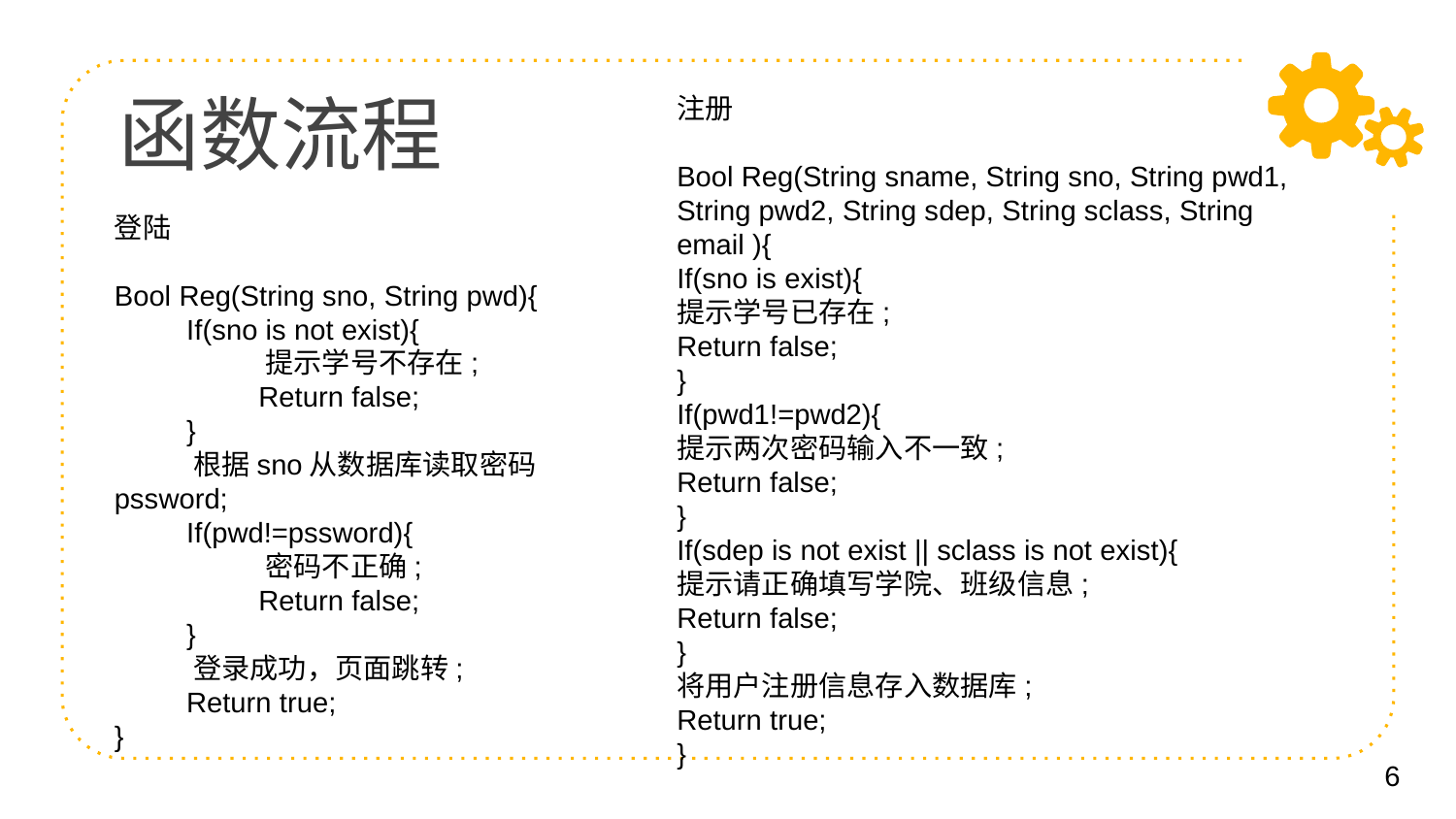

# 函数流程
注册

Bool Reg(String sname, String sno, String pwd1, String pwd2, String sdep, String sclass, String email ){
If(sno is exist){
提示学号已存在;
Return false;
}
If(pwd1!=pwd2){
提示两次密码输入不一致;
Return false;
}
If(sdep is not exist || sclass is not exist){
提示请正确填写学院、班级信息;
Return false;
}
将用户注册信息存入数据库;
Return true;
}
登陆

Bool Reg(String sno, String pwd){
         If(sno is not exist){
                  提示学号不存在;
                  Return false;
         }
         根据sno从数据库读取密码pssword;
         If(pwd!=pssword){
                  密码不正确;
                  Return false;
         }
         登录成功，页面跳转;
         Return true;
}

6